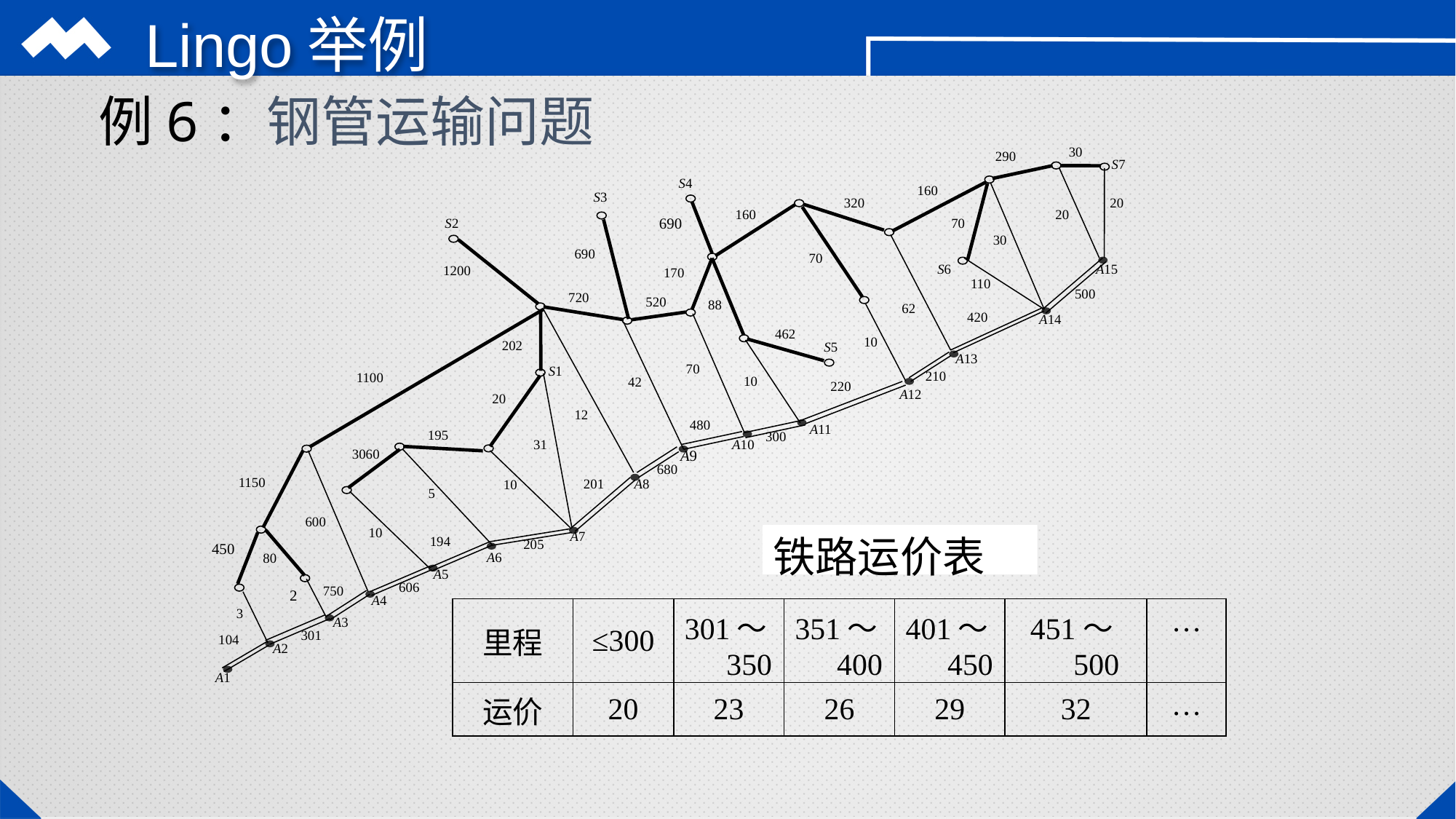

Lingo举例
例6：钢管运输问题
30
290
S7

S4

160

S3
320
20

160
20

690
70
S2

30

690
70

S6
A15

1200
170
110
500
720
520
88

62

420

A14

462
10

202
S5

A13

70
S1
210
1100

10

42

220

A12
20
12
480

A11

195
300

A10
31

3060
A9

680

1150
201
A8
10

5

600
10

A7

194

205
450

A6
80

A5

606
750

2

A4

3
A3

301
104
A2

A1
铁路运价表
| 里程 | ≤300 | 301～350 | 351～400 | 401～450 | 451～500 | … |
| --- | --- | --- | --- | --- | --- | --- |
| 运价 | 20 | 23 | 26 | 29 | 32 | … |